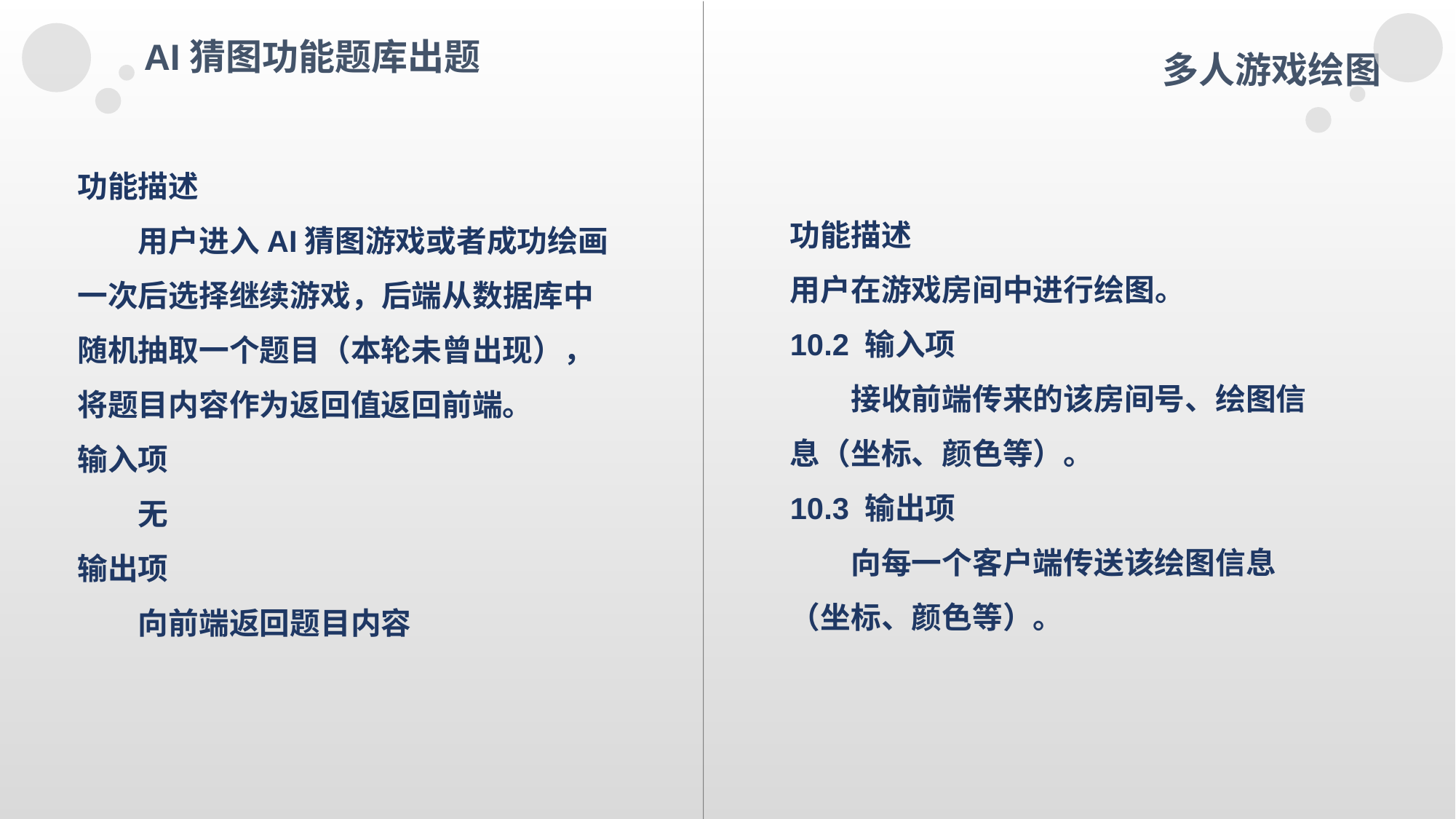

AI猜图功能题库出题
多人游戏绘图

功能描述
　　用户进入AI猜图游戏或者成功绘画一次后选择继续游戏，后端从数据库中随机抽取一个题目（本轮未曾出现），将题目内容作为返回值返回前端。
输入项
　　无
输出项
　　向前端返回题目内容

功能描述
用户在游戏房间中进行绘图。
10.2 输入项
　　接收前端传来的该房间号、绘图信息（坐标、颜色等）。
10.3 输出项
　　向每一个客户端传送该绘图信息（坐标、颜色等）。